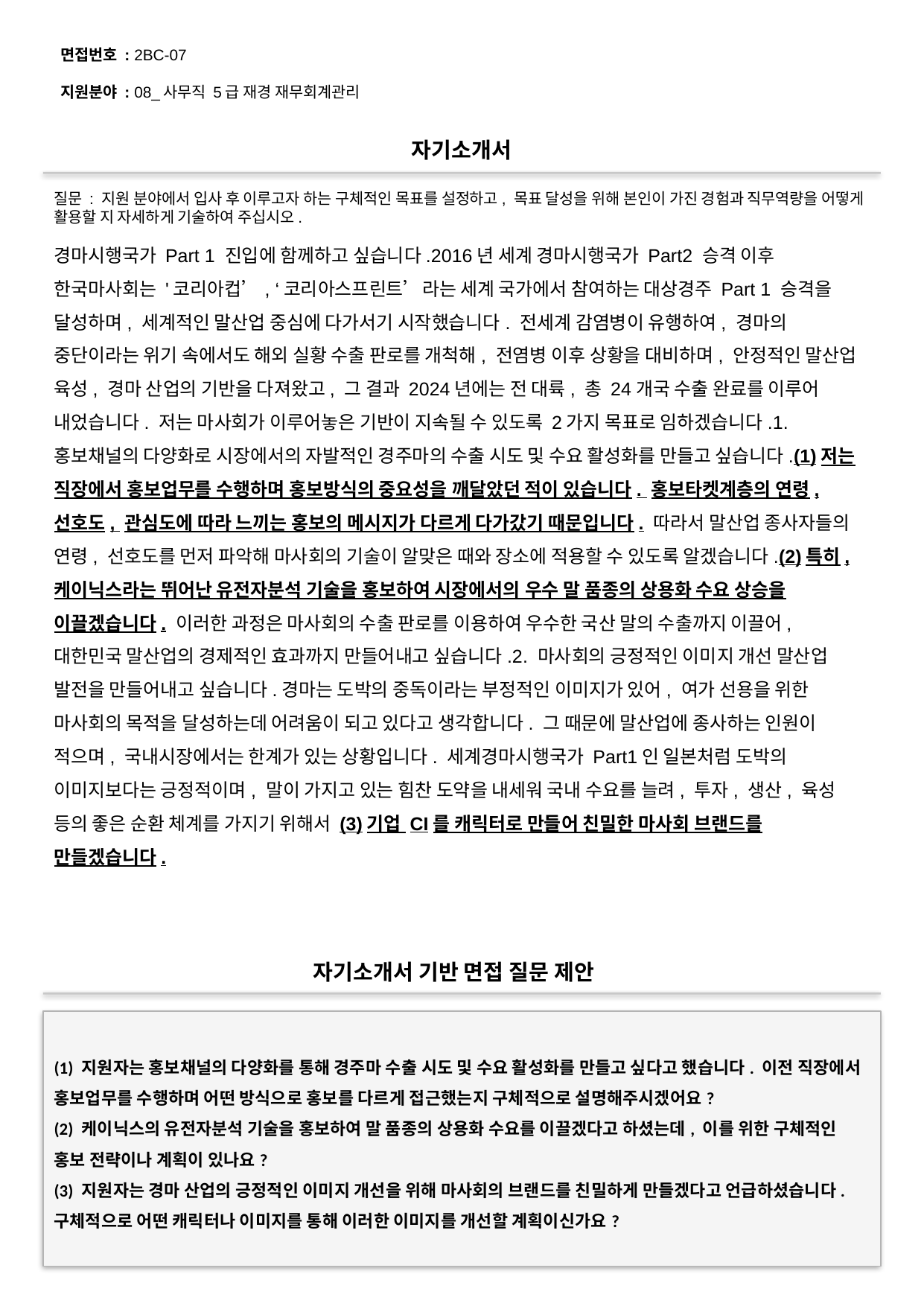

면접번호 : 2BC-07

지원분야 : 08_사무직 5급 재경 재무회계관리
#

자기소개서

질문 : 지원 분야에서 입사 후 이루고자 하는 구체적인 목표를 설정하고, 목표 달성을 위해 본인이 가진 경험과 직무역량을 어떻게 활용할 지 자세하게 기술하여 주십시오.

경마시행국가 Part 1 진입에 함께하고 싶습니다.2016년 세계 경마시행국가 Part2 승격 이후 한국마사회는 '코리아컵’, ‘코리아스프린트’라는 세계 국가에서 참여하는 대상경주 Part 1 승격을 달성하며, 세계적인 말산업 중심에 다가서기 시작했습니다. 전세계 감염병이 유행하여, 경마의 중단이라는 위기 속에서도 해외 실황 수출 판로를 개척해, 전염병 이후 상황을 대비하며, 안정적인 말산업 육성, 경마 산업의 기반을 다져왔고, 그 결과 2024년에는 전 대륙, 총 24개국 수출 완료를 이루어 내었습니다. 저는 마사회가 이루어놓은 기반이 지속될 수 있도록 2가지 목표로 임하겠습니다.1. 홍보채널의 다양화로 시장에서의 자발적인 경주마의 수출 시도 및 수요 활성화를 만들고 싶습니다.(1)저는 직장에서 홍보업무를 수행하며 홍보방식의 중요성을 깨달았던 적이 있습니다. 홍보타켓계층의 연령, 선호도, 관심도에 따라 느끼는 홍보의 메시지가 다르게 다가갔기 때문입니다. 따라서 말산업 종사자들의 연령, 선호도를 먼저 파악해 마사회의 기술이 알맞은 때와 장소에 적용할 수 있도록 알겠습니다.(2)특히, 케이닉스라는 뛰어난 유전자분석 기술을 홍보하여 시장에서의 우수 말 품종의 상용화 수요 상승을 이끌겠습니다. 이러한 과정은 마사회의 수출 판로를 이용하여 우수한 국산 말의 수출까지 이끌어, 대한민국 말산업의 경제적인 효과까지 만들어내고 싶습니다.2. 마사회의 긍정적인 이미지 개선 말산업 발전을 만들어내고 싶습니다.경마는 도박의 중독이라는 부정적인 이미지가 있어, 여가 선용을 위한 마사회의 목적을 달성하는데 어려움이 되고 있다고 생각합니다. 그 때문에 말산업에 종사하는 인원이 적으며, 국내시장에서는 한계가 있는 상황입니다. 세계경마시행국가 Part1인 일본처럼 도박의 이미지보다는 긍정적이며, 말이 가지고 있는 힘찬 도약을 내세워 국내 수요를 늘려, 투자, 생산, 육성 등의 좋은 순환 체계를 가지기 위해서 (3)기업 CI를 캐릭터로 만들어 친밀한 마사회 브랜드를 만들겠습니다.

자기소개서 기반 면접 질문 제안

(1) 지원자는 홍보채널의 다양화를 통해 경주마 수출 시도 및 수요 활성화를 만들고 싶다고 했습니다. 이전 직장에서 홍보업무를 수행하며 어떤 방식으로 홍보를 다르게 접근했는지 구체적으로 설명해주시겠어요?
(2) 케이닉스의 유전자분석 기술을 홍보하여 말 품종의 상용화 수요를 이끌겠다고 하셨는데, 이를 위한 구체적인 홍보 전략이나 계획이 있나요?
(3) 지원자는 경마 산업의 긍정적인 이미지 개선을 위해 마사회의 브랜드를 친밀하게 만들겠다고 언급하셨습니다. 구체적으로 어떤 캐릭터나 이미지를 통해 이러한 이미지를 개선할 계획이신가요?